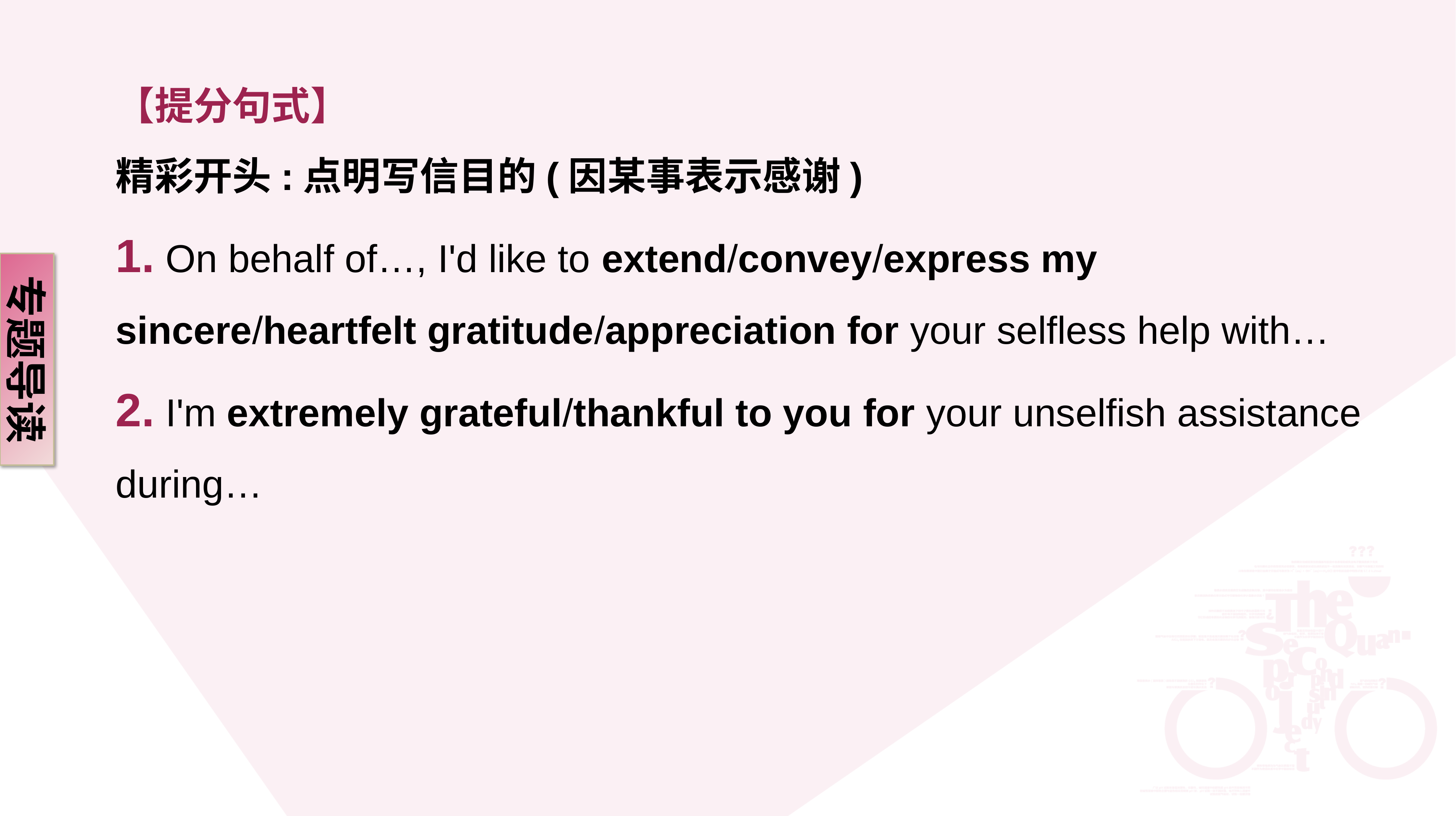

【提分句式】
精彩开头:点明写信目的(因某事表示感谢)
1. On behalf of…, I'd like to extend/convey/express my sincere/heartfelt gratitude/appreciation for your selfless help with…
2. I'm extremely grateful/thankful to you for your unselfish assistance during…
专题导读